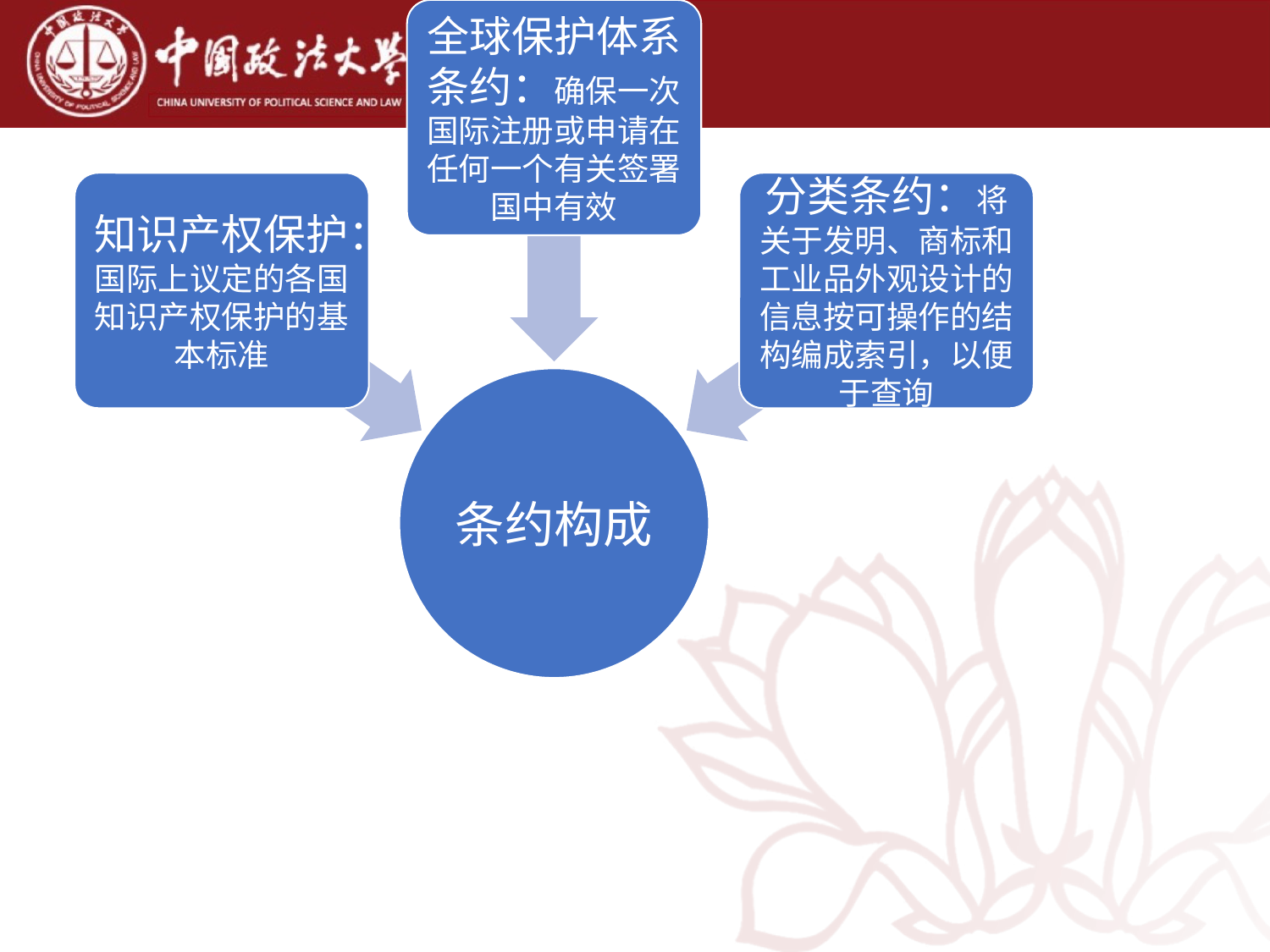

条约构成
知识产权保护：国际上议定的各国知识产权保护的基本标准
全球保护体系条约：确保一次国际注册或申请在任何一个有关签署国中有效
分类条约：将关于发明、商标和工业品外观设计的信息按可操作的结构编成索引，以便于查询